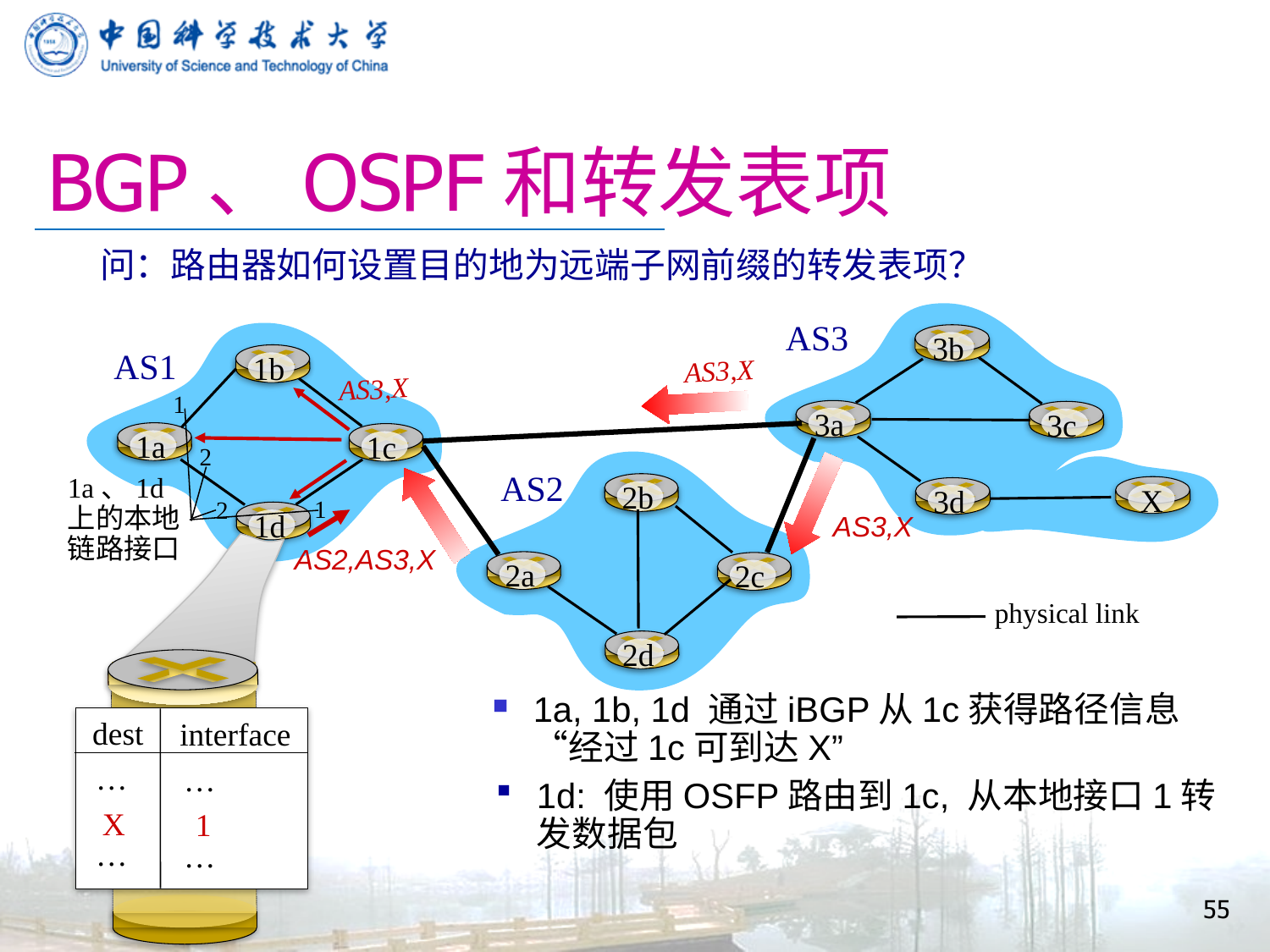

# BGP、OSPF和转发表项
问：路由器如何设置目的地为远端子网前缀的转发表项？

AS3
3b

3a

3c

3d

1b

1a

1c

1d

AS1
AS3,X

AS3,X
1
2
1
2

AS3,X

  X

AS2

AS2,AS3,X
1a、1d上的本地链路接口
2b

2a

2c

2d

dest
interface

…

…
…

…

X
1

physical link
1a, 1b, 1d 通过iBGP从1c获得路径信息 “经过1c可到达X”
1d: 使用OSFP路由到1c, 从本地接口1转发数据包
55